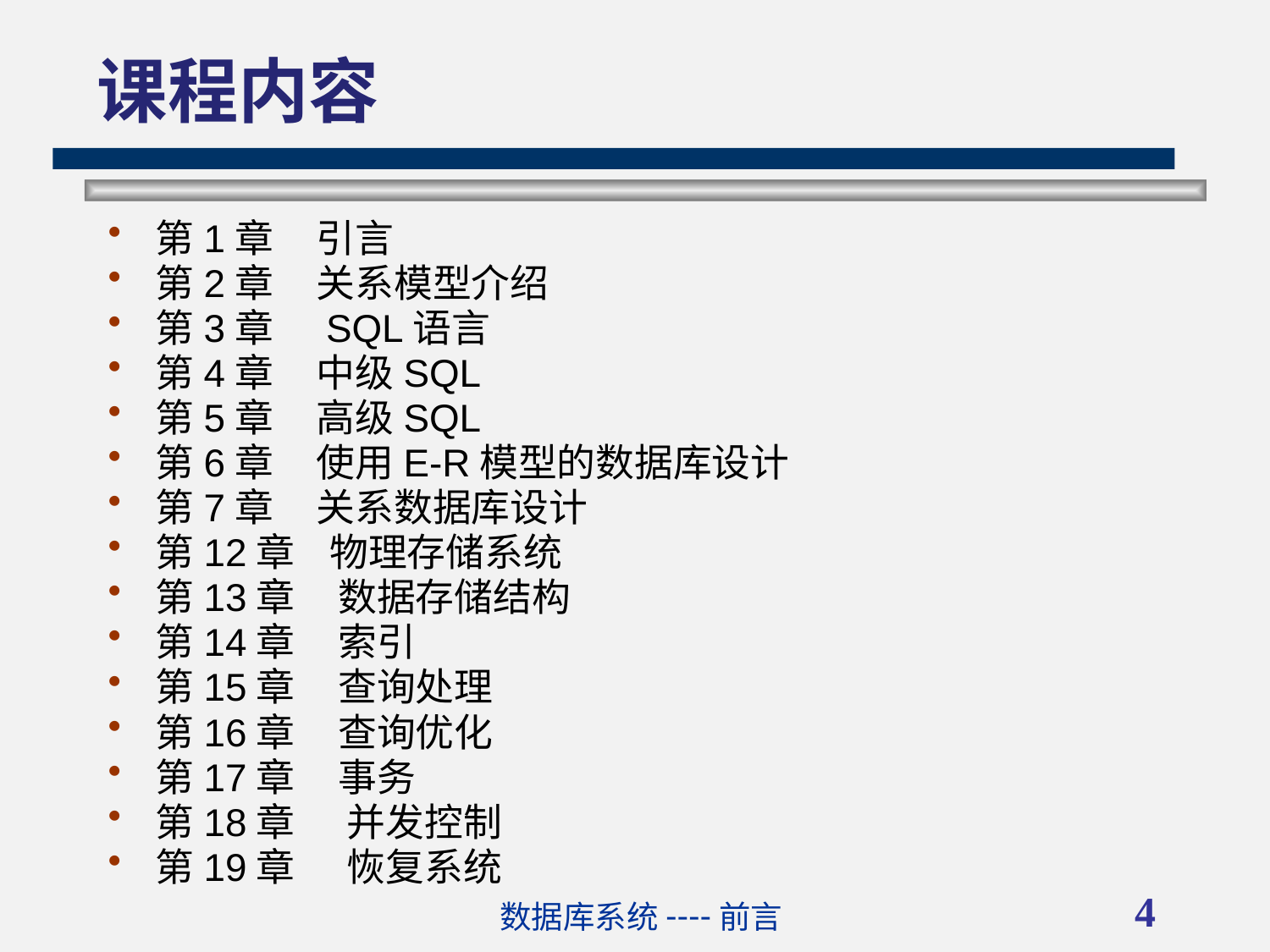

# 课程内容
第1章     引言
第2章     关系模型介绍
第3章     SQL语言
第4章     中级SQL
第5章     高级SQL
第6章     使用E-R模型的数据库设计
第7章     关系数据库设计
第12章    物理存储系统
第13章     数据存储结构
第14章     索引
第15章     查询处理
第16章     查询优化
第17章     事务
第18章      并发控制
第19章      恢复系统
4
数据库系统----前言